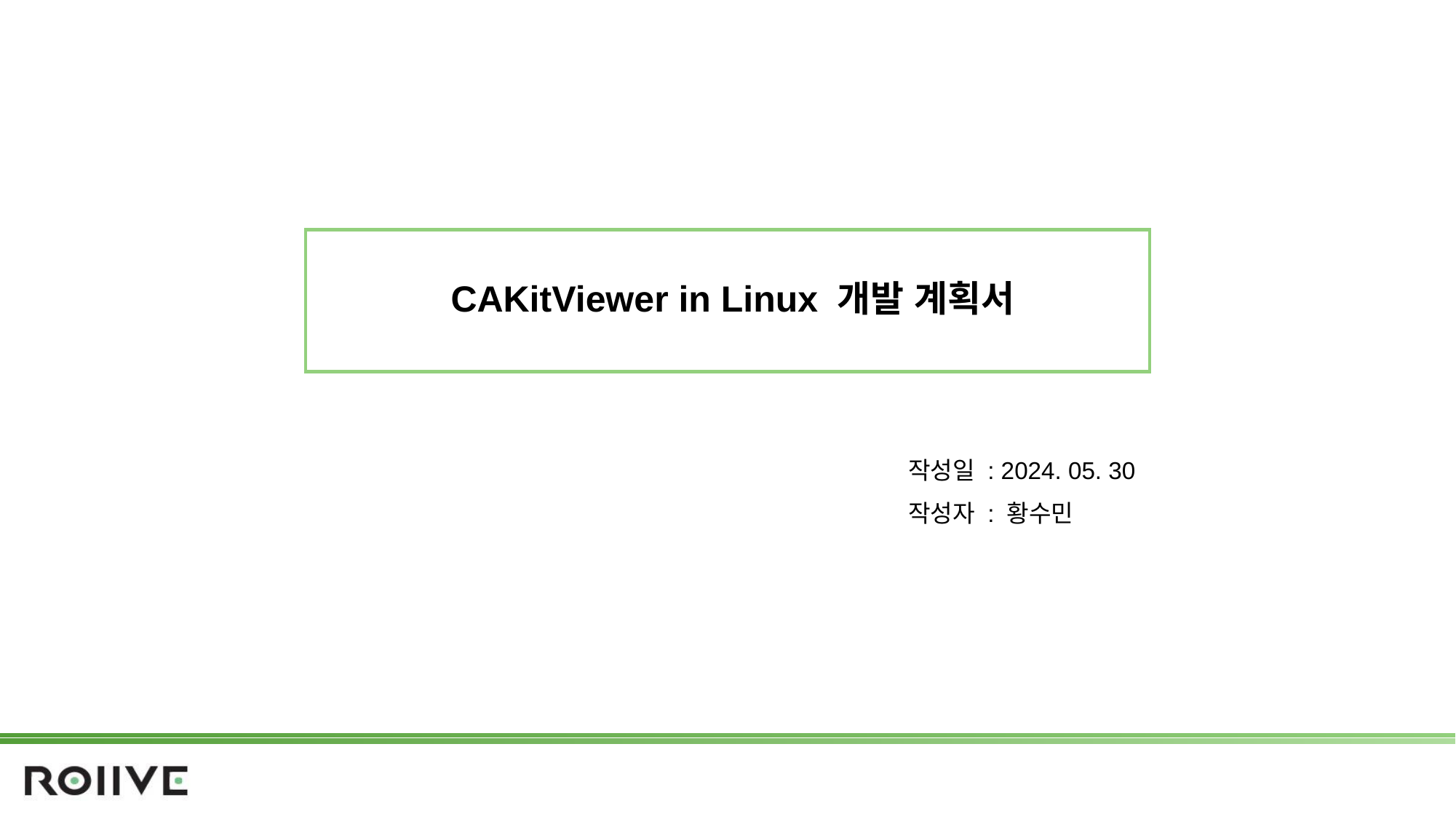

# CAKitViewer in Linux 개발 계획서
작성일 : 2024. 05. 30
작성자 : 황수민